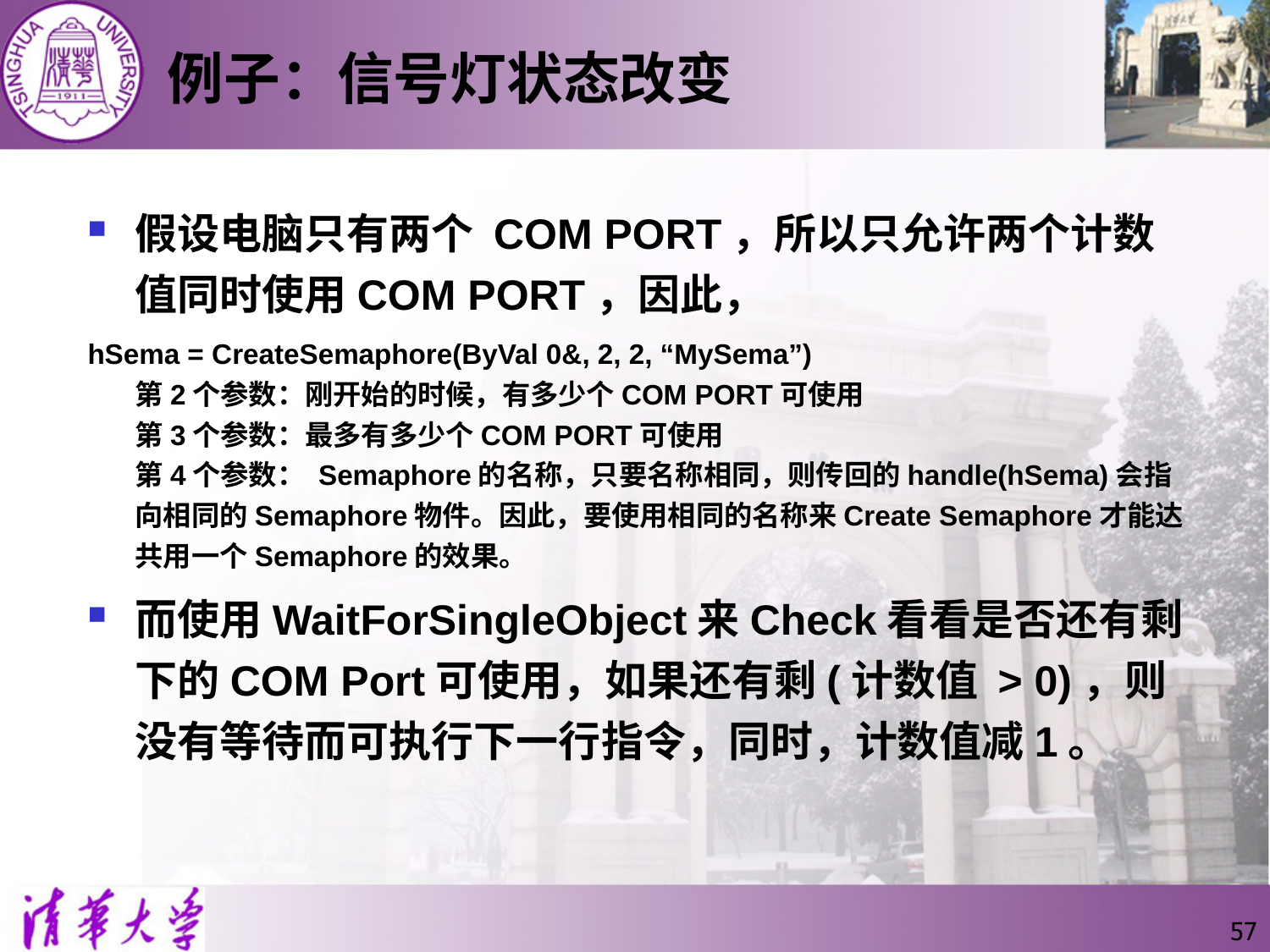

# 例子：信号灯状态改变
假设电脑只有两个 COM PORT，所以只允许两个计数值同时使用COM PORT，因此，
hSema = CreateSemaphore(ByVal 0&, 2, 2, “MySema”)
第2个参数：刚开始的时候，有多少个COM PORT可使用
第3个参数：最多有多少个COM PORT可使用
第4个参数： Semaphore的名称，只要名称相同，则传回的handle(hSema)会指向相同的Semaphore物件。因此，要使用相同的名称来Create Semaphore才能达共用一个Semaphore的效果。
而使用WaitForSingleObject来Check看看是否还有剩下的COM Port可使用，如果还有剩(计数值 > 0)，则没有等待而可执行下一行指令，同时，计数值减1。
57